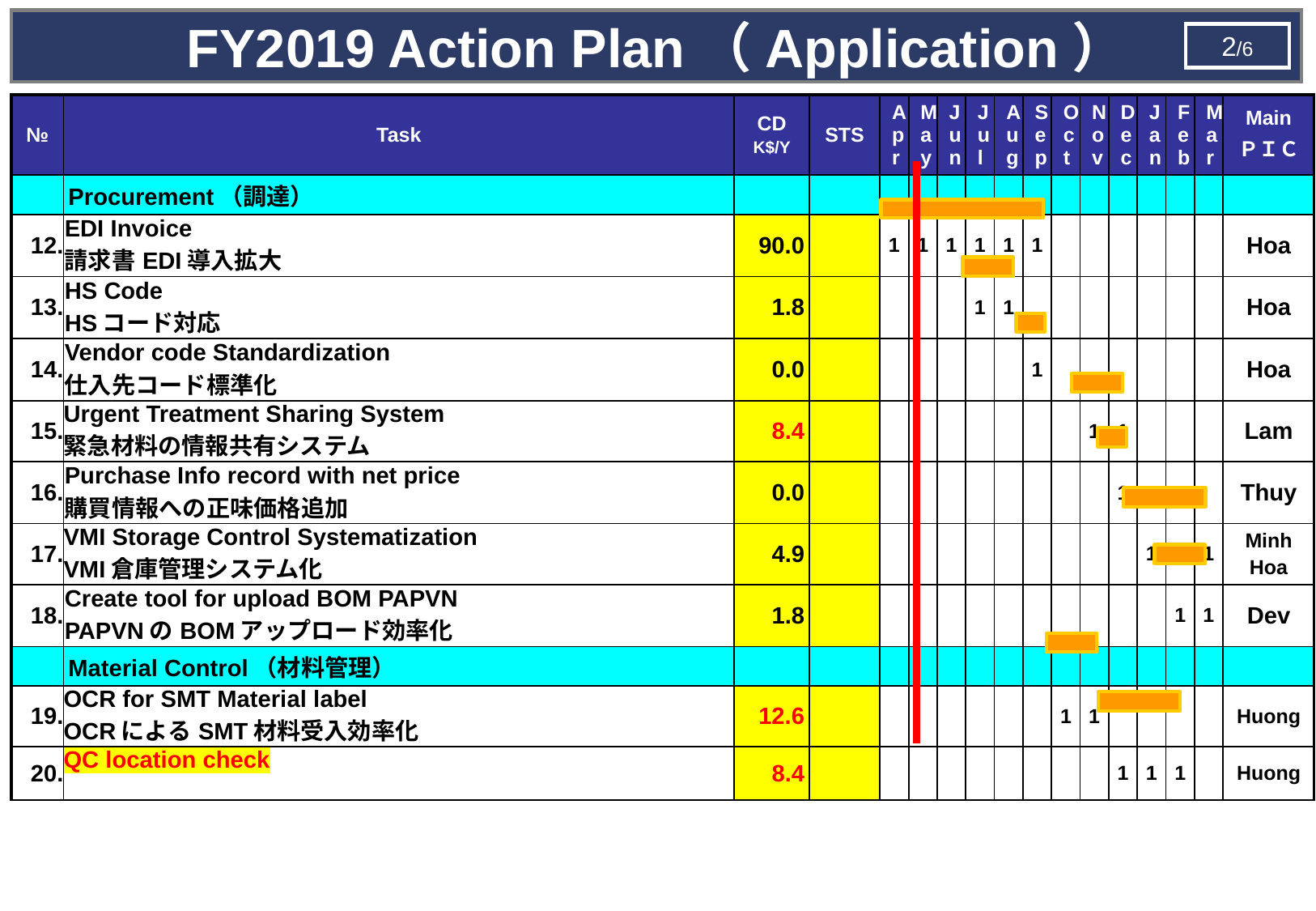

FY2019 Action Plan（Application）
2/6
| № | Task | CD K$/Y | STS | Apr | May | Jun | Jul | Aug | Sep | Oct | Nov | Dec | Jan | Feb | Mar | Main ＰＩＣ |
| --- | --- | --- | --- | --- | --- | --- | --- | --- | --- | --- | --- | --- | --- | --- | --- | --- |
|  | Procurement（調達） |  |  |  |  |  |  |  |  |  |  |  |  |  |  |  |
| 12. | EDI Invoice 請求書EDI導入拡大 | 90.0 |  | 1 | 1 | 1 | 1 | 1 | 1 |  |  |  |  |  |  | Hoa |
| 13. | HS Code HSコード対応 | 1.8 |  |  |  |  | 1 | 1 |  |  |  |  |  |  |  | Hoa |
| 14. | Vendor code Standardization 仕入先コード標準化 | 0.0 |  |  |  |  |  |  | 1 |  |  |  |  |  |  | Hoa |
| 15. | Urgent Treatment Sharing System 緊急材料の情報共有システム | 8.4 |  |  |  |  |  |  |  |  | 1 | 1 |  |  |  | Lam |
| 16. | Purchase Info record with net price 購買情報への正味価格追加 | 0.0 |  |  |  |  |  |  |  |  |  | 1 |  |  |  | Thuy |
| 17. | VMI Storage Control Systematization VMI倉庫管理システム化 | 4.9 |  |  |  |  |  |  |  |  |  |  | 1 | 1 | 1 | Minh Hoa |
| 18. | Create tool for upload BOM PAPVN PAPVNのBOMアップロード効率化 | 1.8 |  |  |  |  |  |  |  |  |  |  |  | 1 | 1 | Dev |
|  | Material Control（材料管理） |  |  |  |  |  |  |  |  |  |  |  |  |  |  |  |
| 19. | OCR for SMT Material label OCRによるSMT材料受入効率化 | 12.6 |  |  |  |  |  |  |  | 1 | 1 |  |  |  |  | Huong |
| 20. | QC location check | 8.4 |  |  |  |  |  |  |  |  |  | 1 | 1 | 1 |  | Huong |